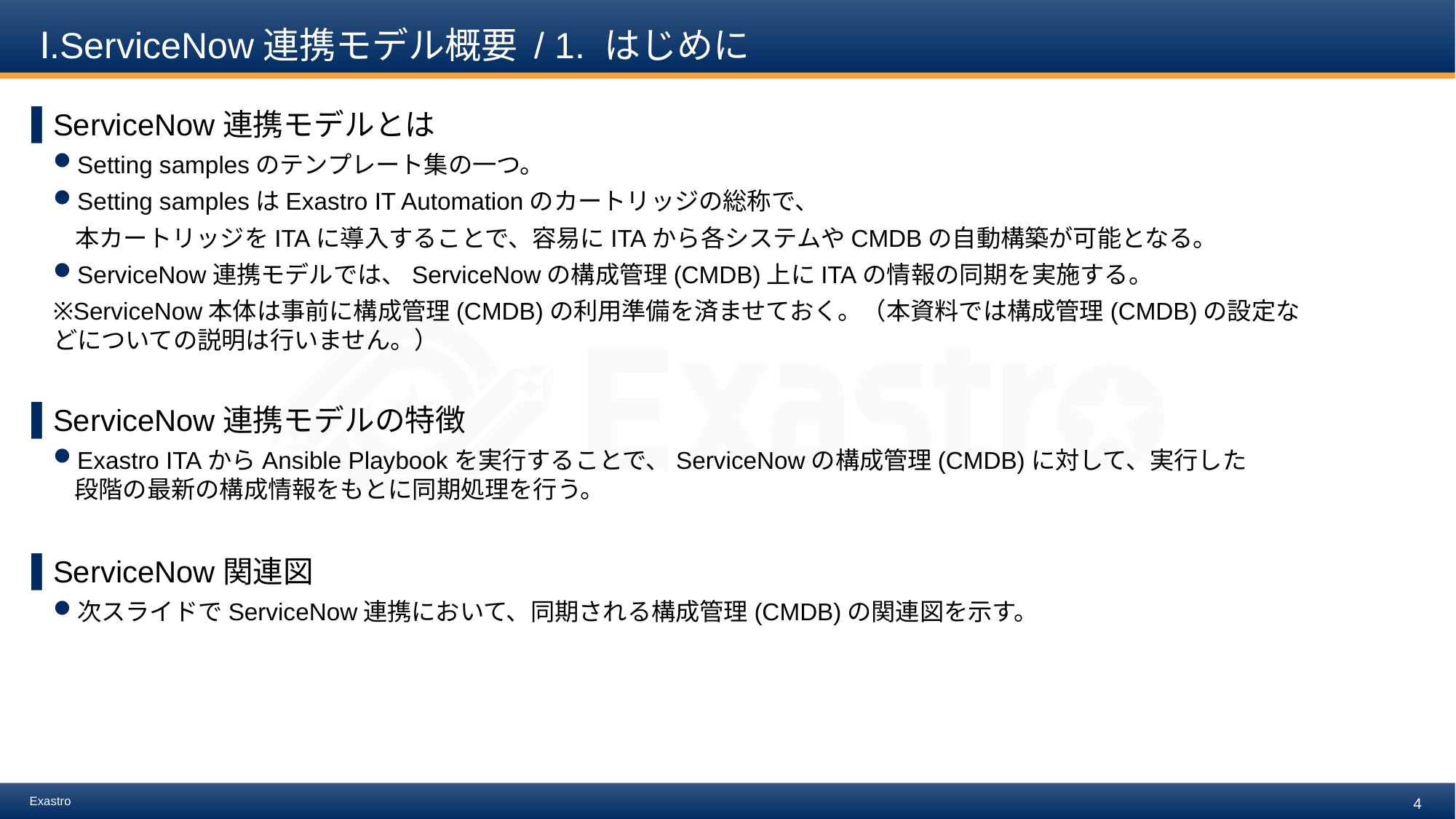

# Ⅰ.ServiceNow連携モデル概要 / 1. はじめに
ServiceNow連携モデルとは
Setting samplesのテンプレート集の一つ。
Setting samplesはExastro IT Automationのカートリッジの総称で、
   本カートリッジをITAに導入することで、容易にITAから各システムやCMDBの自動構築が可能となる。
ServiceNow連携モデルでは、ServiceNowの構成管理(CMDB)上にITAの情報の同期を実施する。
※ServiceNow本体は事前に構成管理(CMDB)の利用準備を済ませておく。（本資料では構成管理(CMDB)の設定などについての説明は行いません。）

ServiceNow連携モデルの特徴
Exastro ITAからAnsible Playbookを実行することで、ServiceNowの構成管理(CMDB)に対して、実行した段階の最新の構成情報をもとに同期処理を行う。
ServiceNow関連図
次スライドでServiceNow連携において、同期される構成管理(CMDB)の関連図を示す。